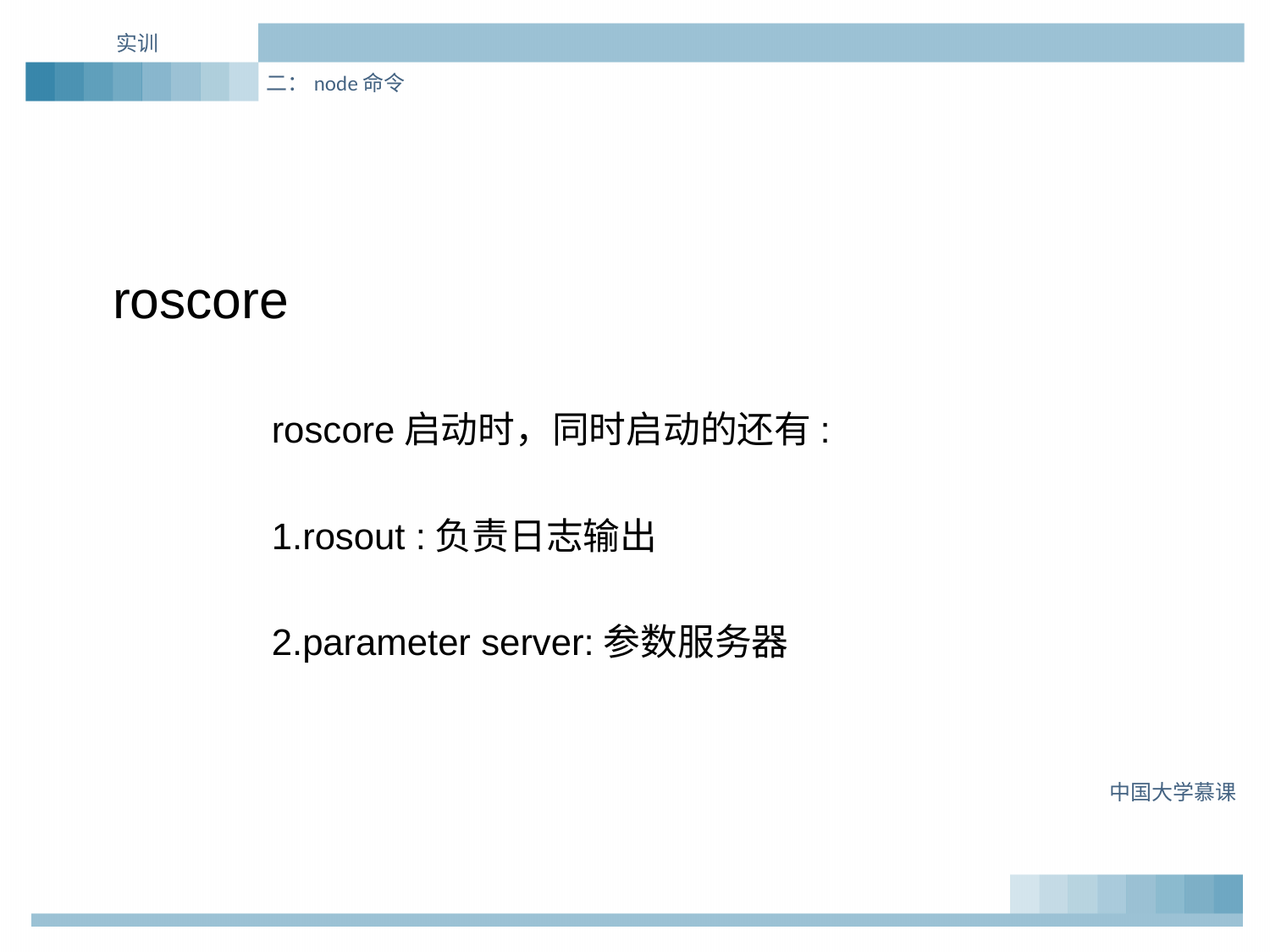

实训
二：node命令

roscore
roscore启动时，同时启动的还有:

1.rosout :负责日志输出

2.parameter server:参数服务器
中国大学慕课